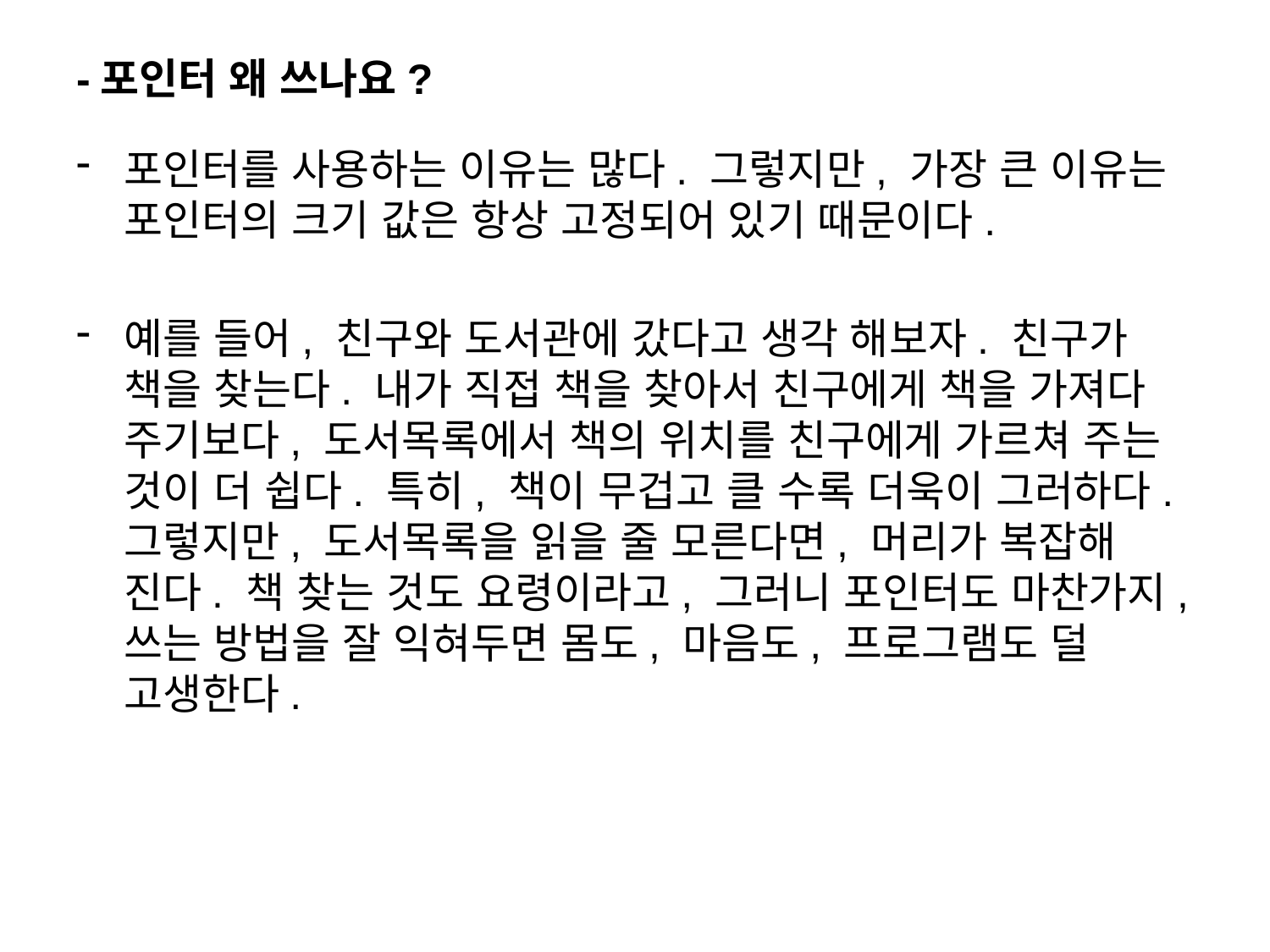

# -포인터 왜 쓰나요?
포인터를 사용하는 이유는 많다. 그렇지만, 가장 큰 이유는 포인터의 크기 값은 항상 고정되어 있기 때문이다.

예를 들어, 친구와 도서관에 갔다고 생각 해보자. 친구가 책을 찾는다. 내가 직접 책을 찾아서 친구에게 책을 가져다 주기보다, 도서목록에서 책의 위치를 친구에게 가르쳐 주는 것이 더 쉽다. 특히, 책이 무겁고 클 수록 더욱이 그러하다. 그렇지만, 도서목록을 읽을 줄 모른다면, 머리가 복잡해 진다. 책 찾는 것도 요령이라고, 그러니 포인터도 마찬가지, 쓰는 방법을 잘 익혀두면 몸도, 마음도, 프로그램도 덜 고생한다.